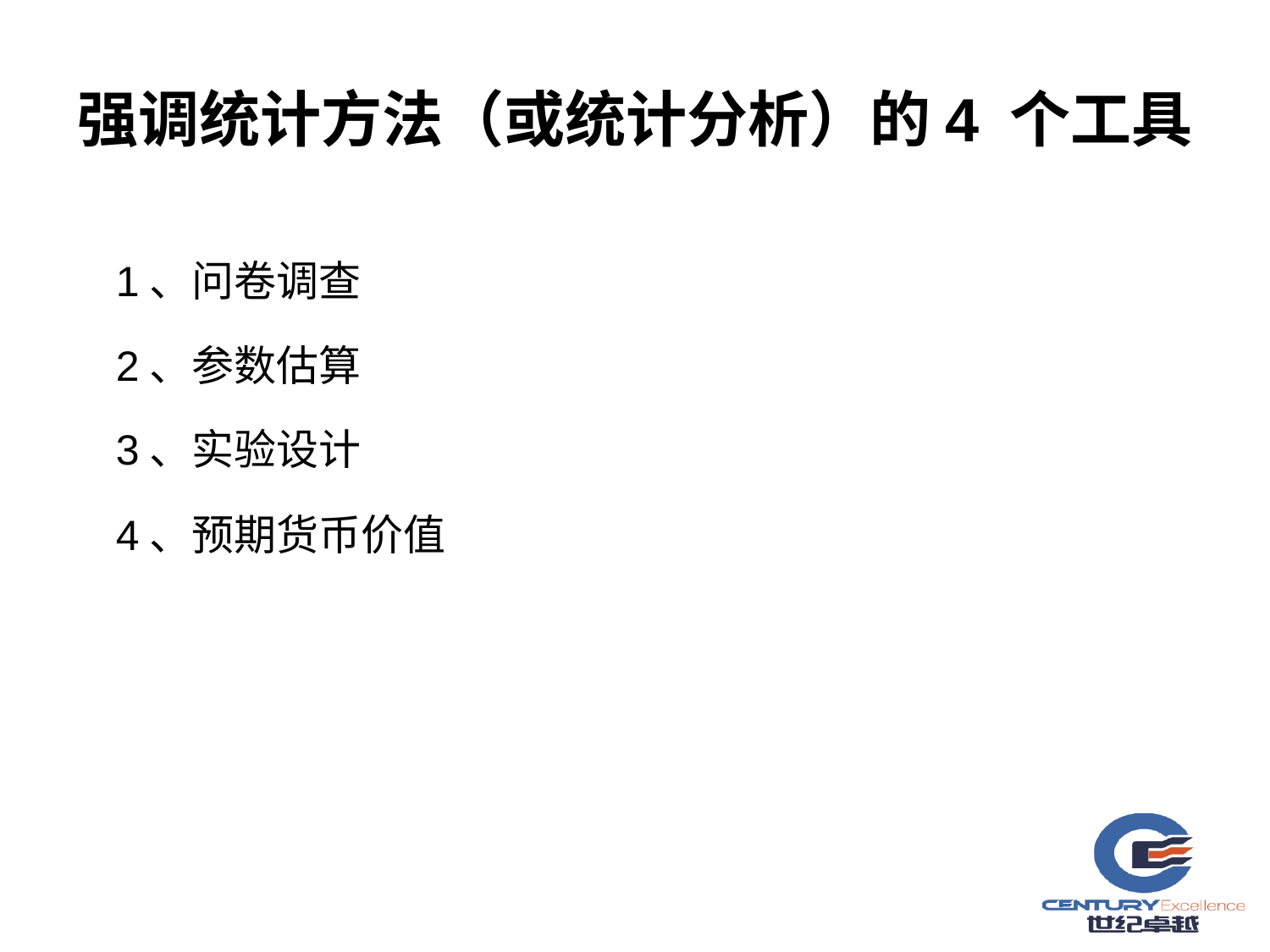

# 强调统计方法（或统计分析）的4 个工具
1、问卷调查
2、参数估算
3、实验设计
4、预期货币价值